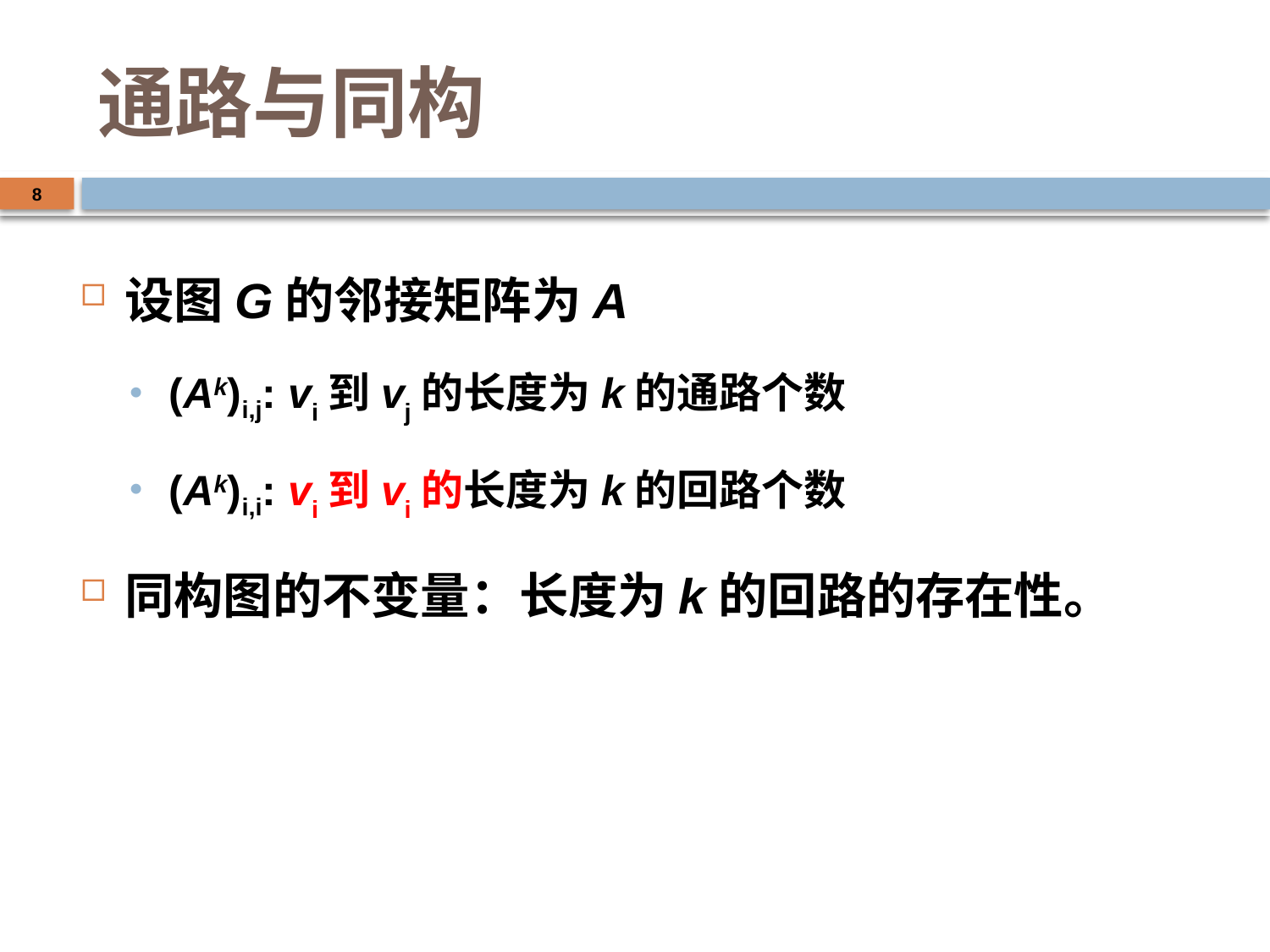

# 通路与同构
8
设图G的邻接矩阵为A
(Ak)i,j: vi到vj的长度为k的通路个数
(Ak)i,i: vi到vi的长度为k的回路个数
同构图的不变量：长度为k的回路的存在性。